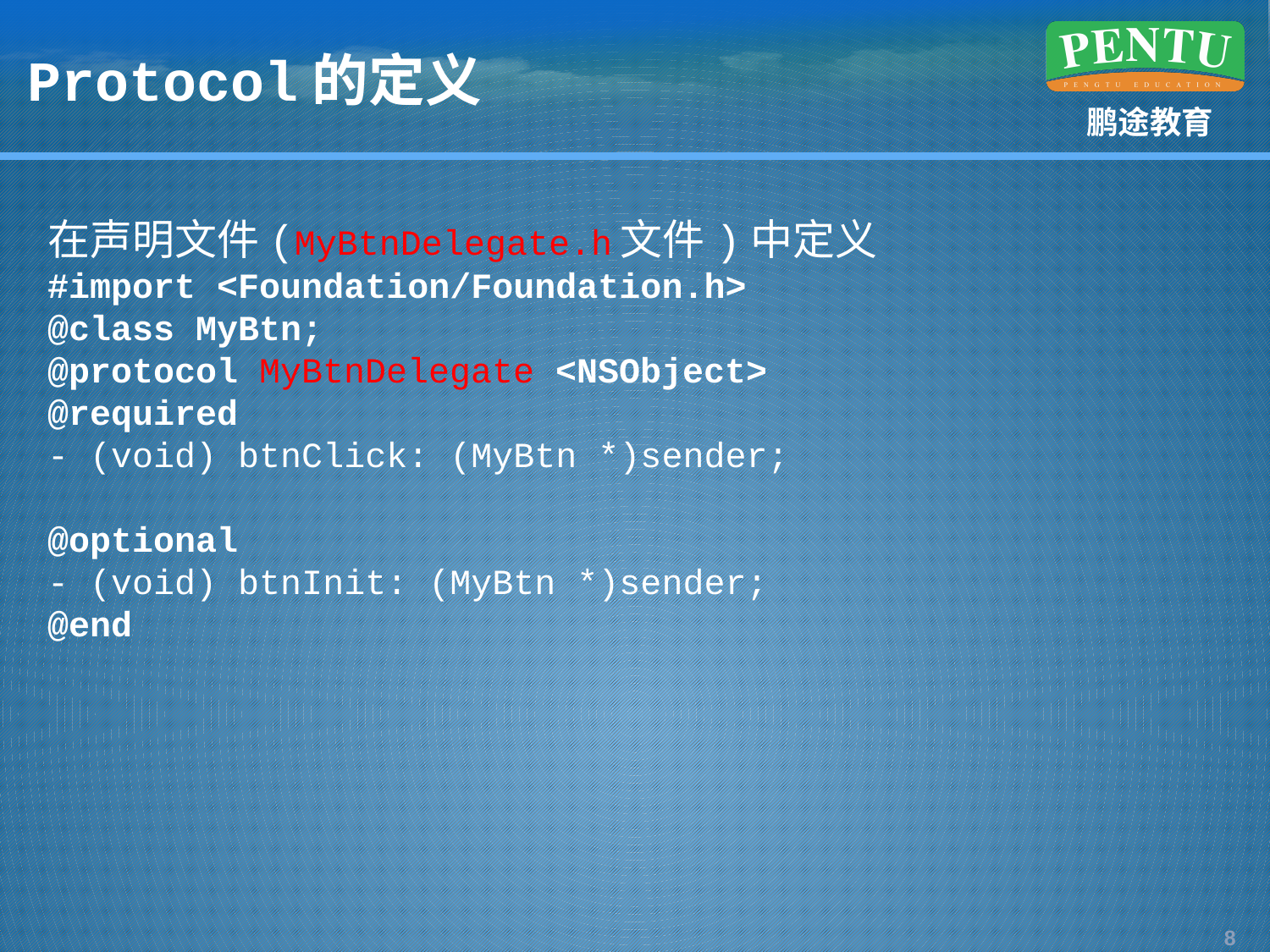

# Protocol的定义
在声明文件(MyBtnDelegate.h文件)中定义
#import <Foundation/Foundation.h>
@class MyBtn;
@protocol MyBtnDelegate <NSObject>
@required
- (void) btnClick: (MyBtn *)sender;

@optional
- (void) btnInit: (MyBtn *)sender;
@end
8